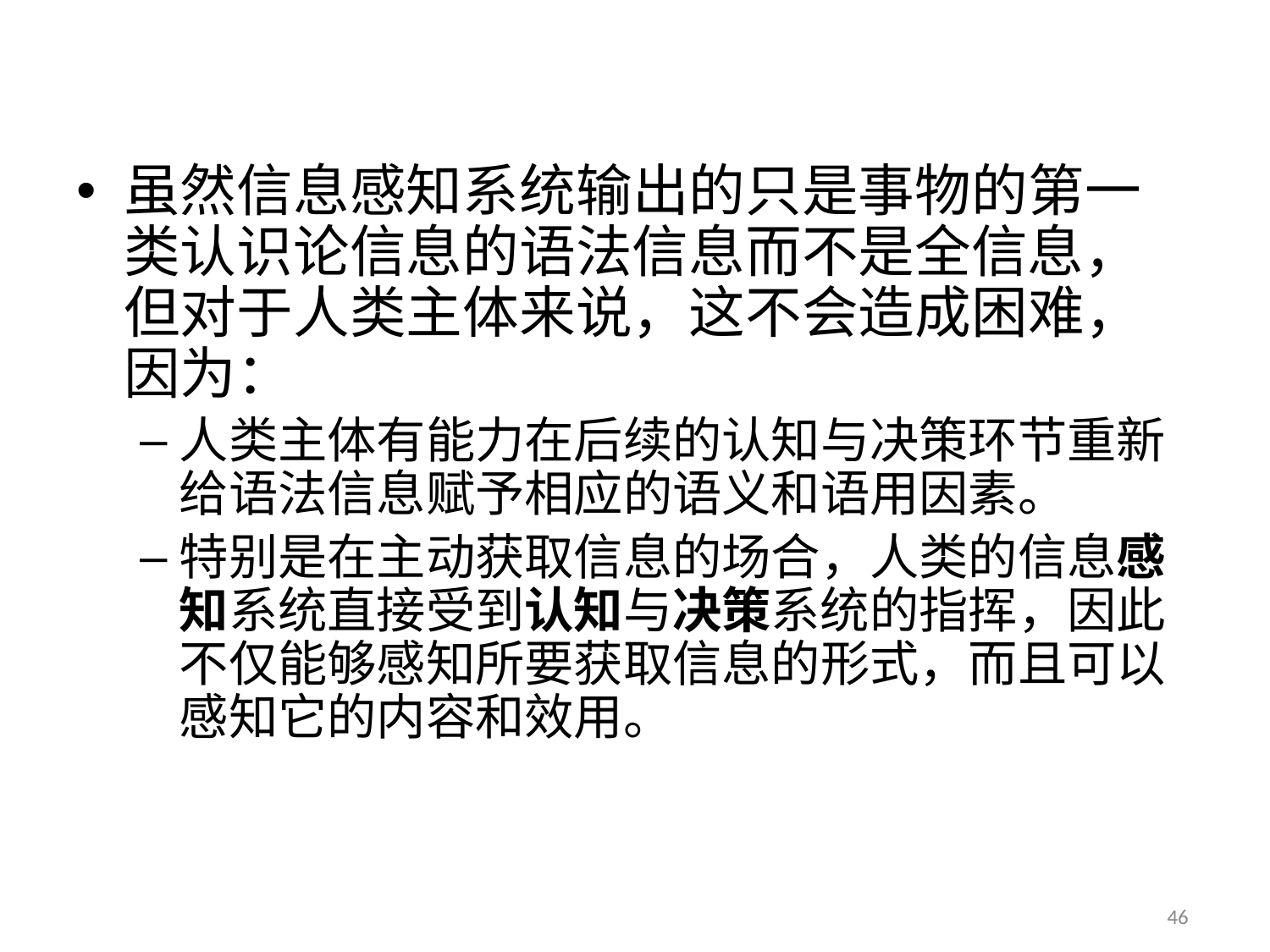

虽然信息感知系统输出的只是事物的第一类认识论信息的语法信息而不是全信息，但对于人类主体来说，这不会造成困难，因为：
人类主体有能力在后续的认知与决策环节重新给语法信息赋予相应的语义和语用因素。
特别是在主动获取信息的场合，人类的信息感知系统直接受到认知与决策系统的指挥，因此不仅能够感知所要获取信息的形式，而且可以感知它的内容和效用。
46